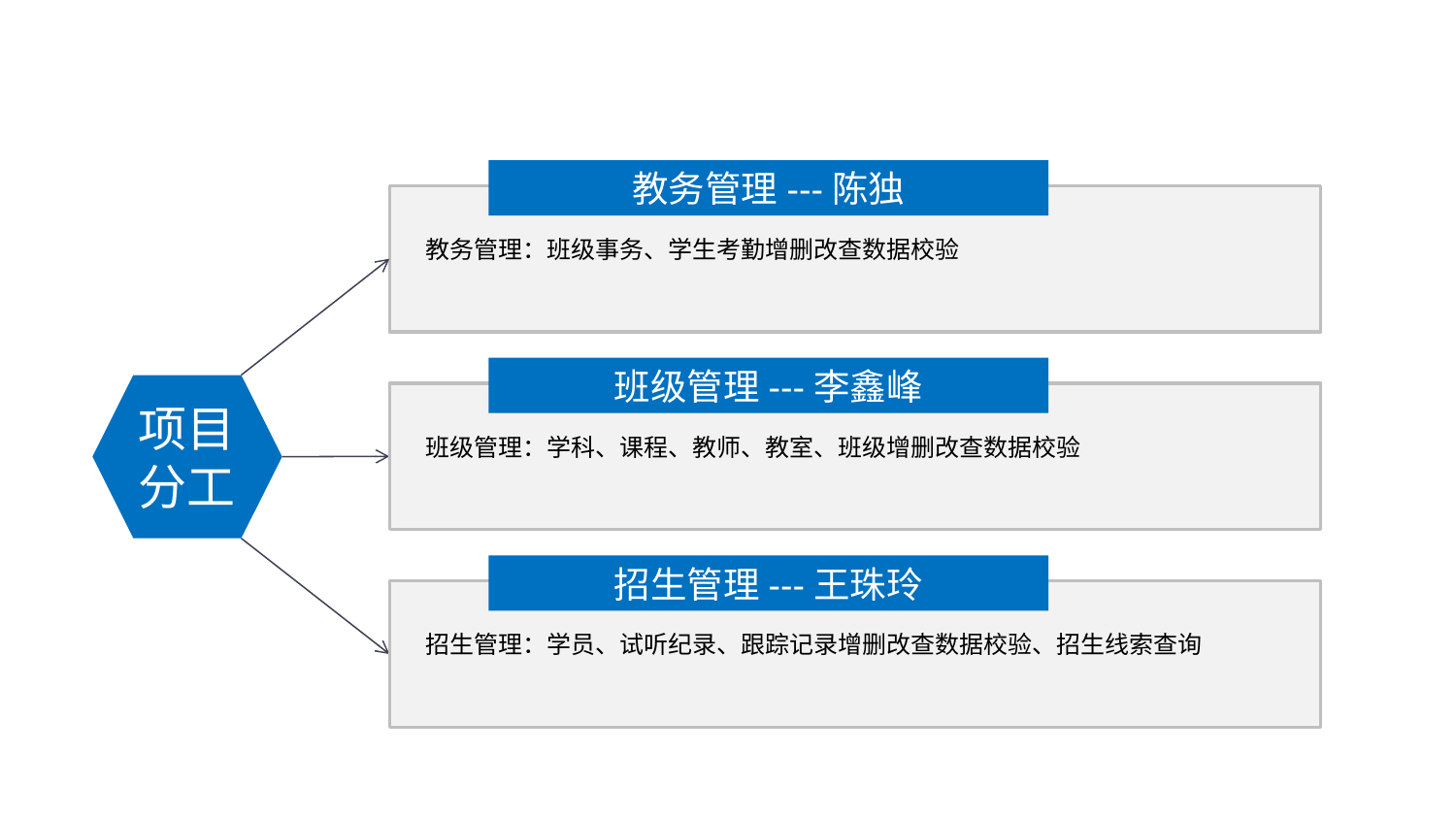

教务管理---陈独

教务管理：班级事务、学生考勤增删改查数据校验
班级管理---李鑫峰
项目分工

班级管理：学科、课程、教师、教室、班级增删改查数据校验

招生管理---王珠玲

招生管理：学员、试听纪录、跟踪记录增删改查数据校验、招生线索查询